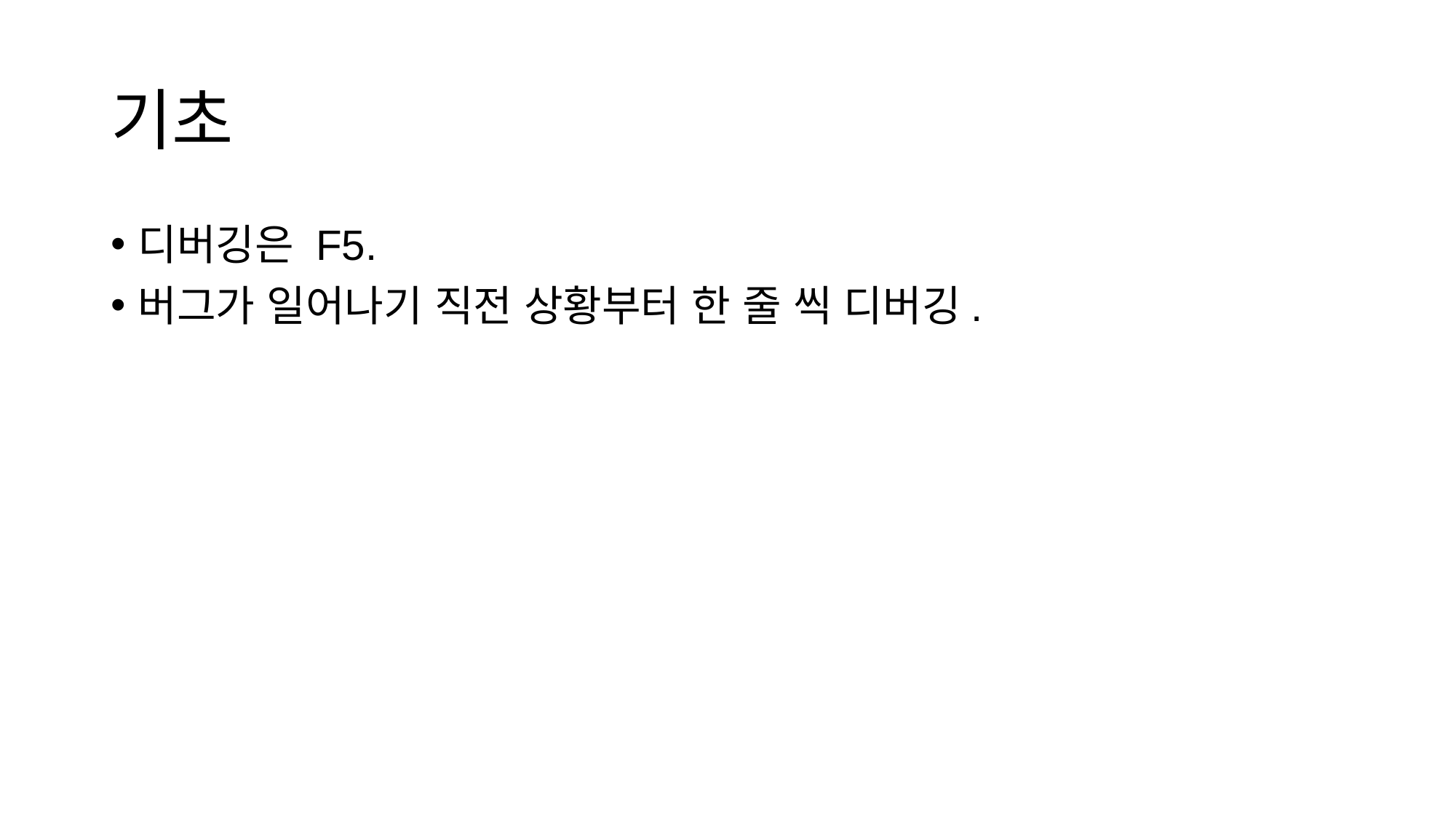

# 기초
디버깅은 F5.
버그가 일어나기 직전 상황부터 한 줄 씩 디버깅.